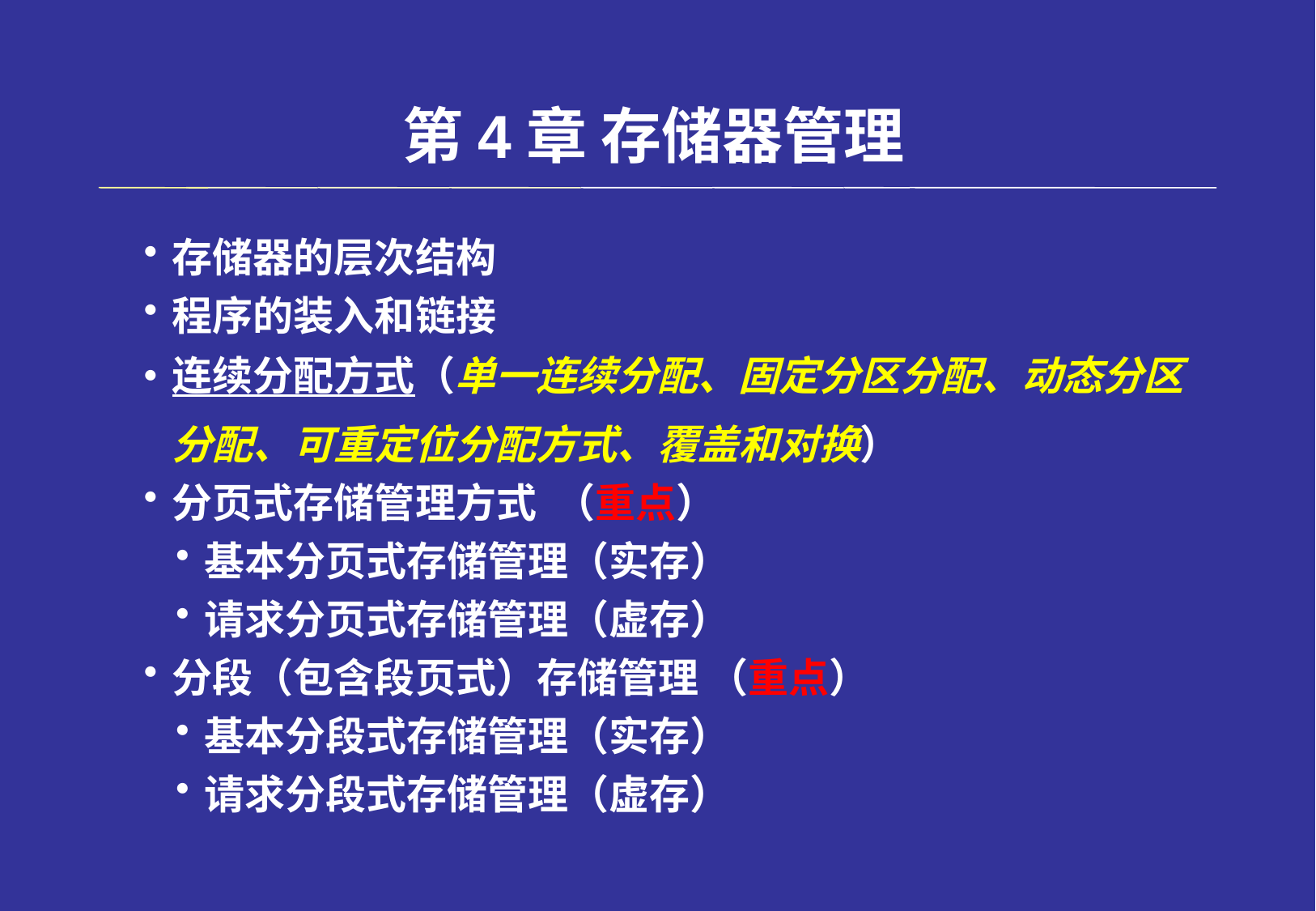

# 第4章 存储器管理
存储器的层次结构
程序的装入和链接
连续分配方式（单一连续分配、固定分区分配、动态分区分配、可重定位分配方式、覆盖和对换）
分页式存储管理方式  （重点）
基本分页式存储管理（实存）
请求分页式存储管理（虚存）
分段（包含段页式）存储管理 （重点）
基本分段式存储管理（实存）
请求分段式存储管理（虚存）